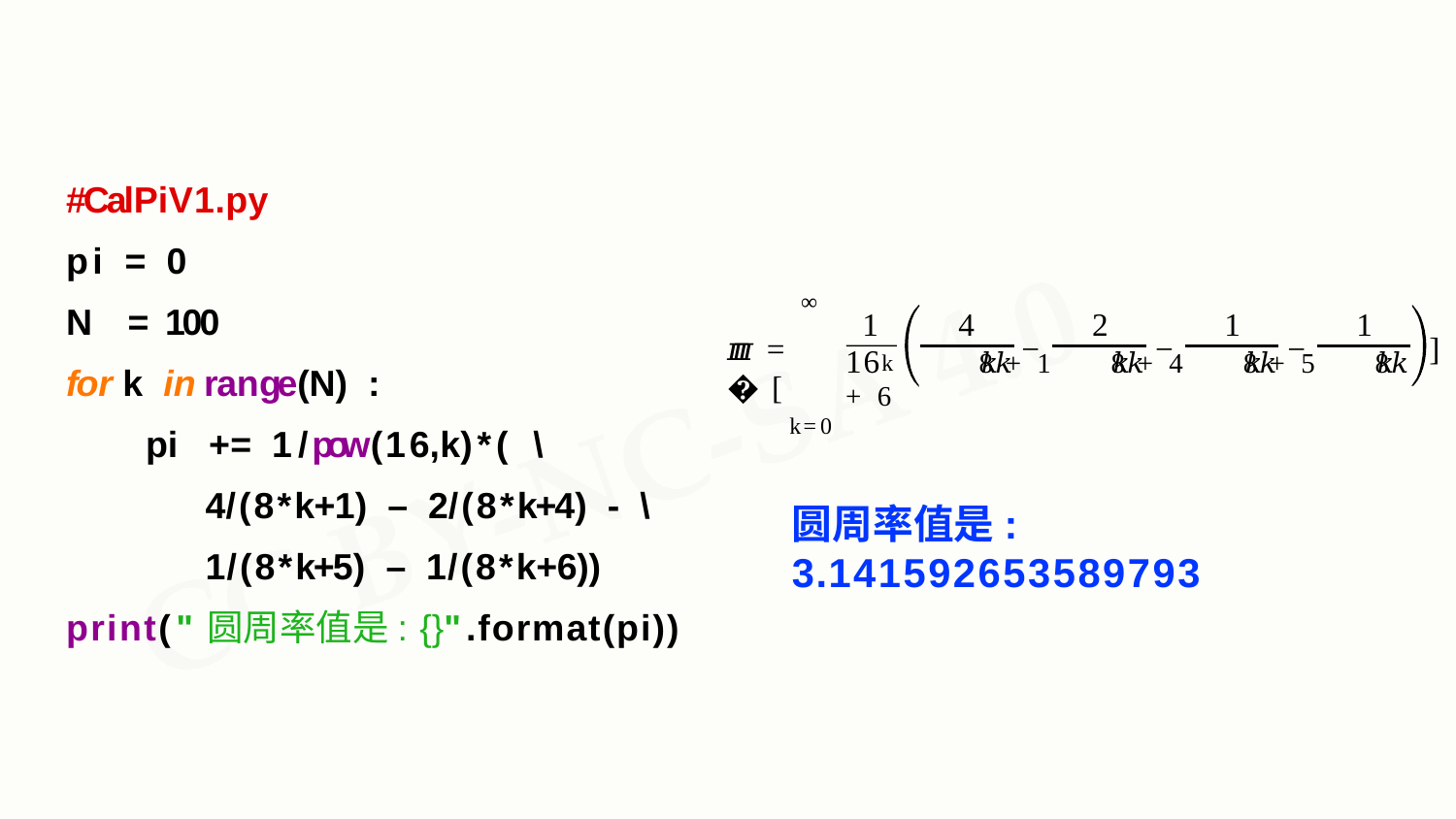

# #CalPiV1.py
pi  =  0
N	=  100
for k  in range(N)  :
pi  +=  1/pow(16,k)*(  \ 4/(8*k+1)  –  2/(8*k+4)  -  \
1/(8*k+5)  –  1/(8*k+6)) print("圆周率值是: {}".format(pi))

∞
1
4	2	1	1

𝜋𝜋 = �[
−	−	−
]

k
16	8𝑘𝑘 + 1	8𝑘𝑘 + 4	8𝑘𝑘 + 5	8𝑘𝑘 + 6
k=0
圆周率值是: 3.141592653589793